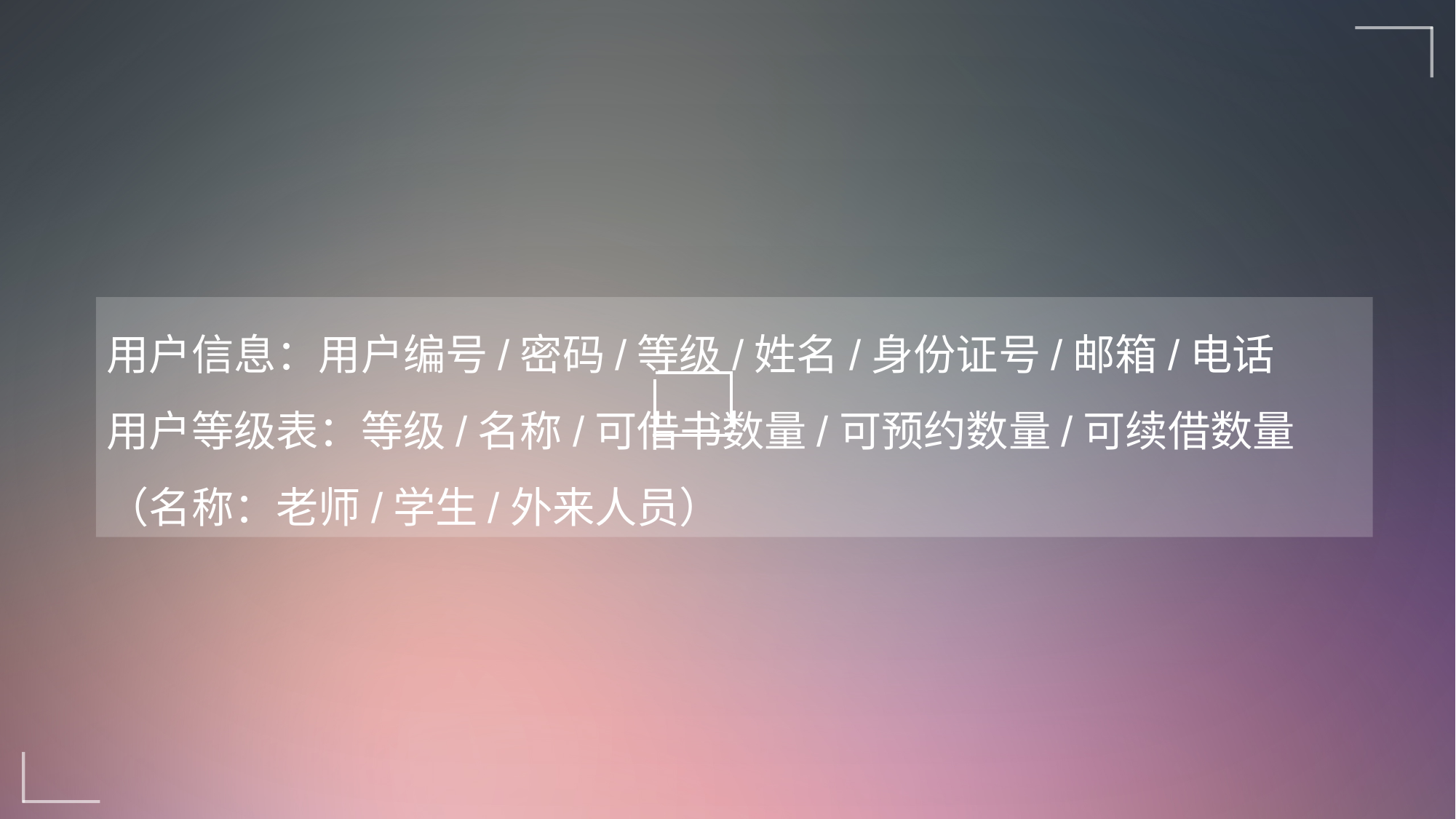

用户信息：用户编号/密码/等级/姓名/身份证号/邮箱/电话
用户等级表：等级/名称/可借书数量/可预约数量/可续借数量
（名称：老师/学生/外来人员）